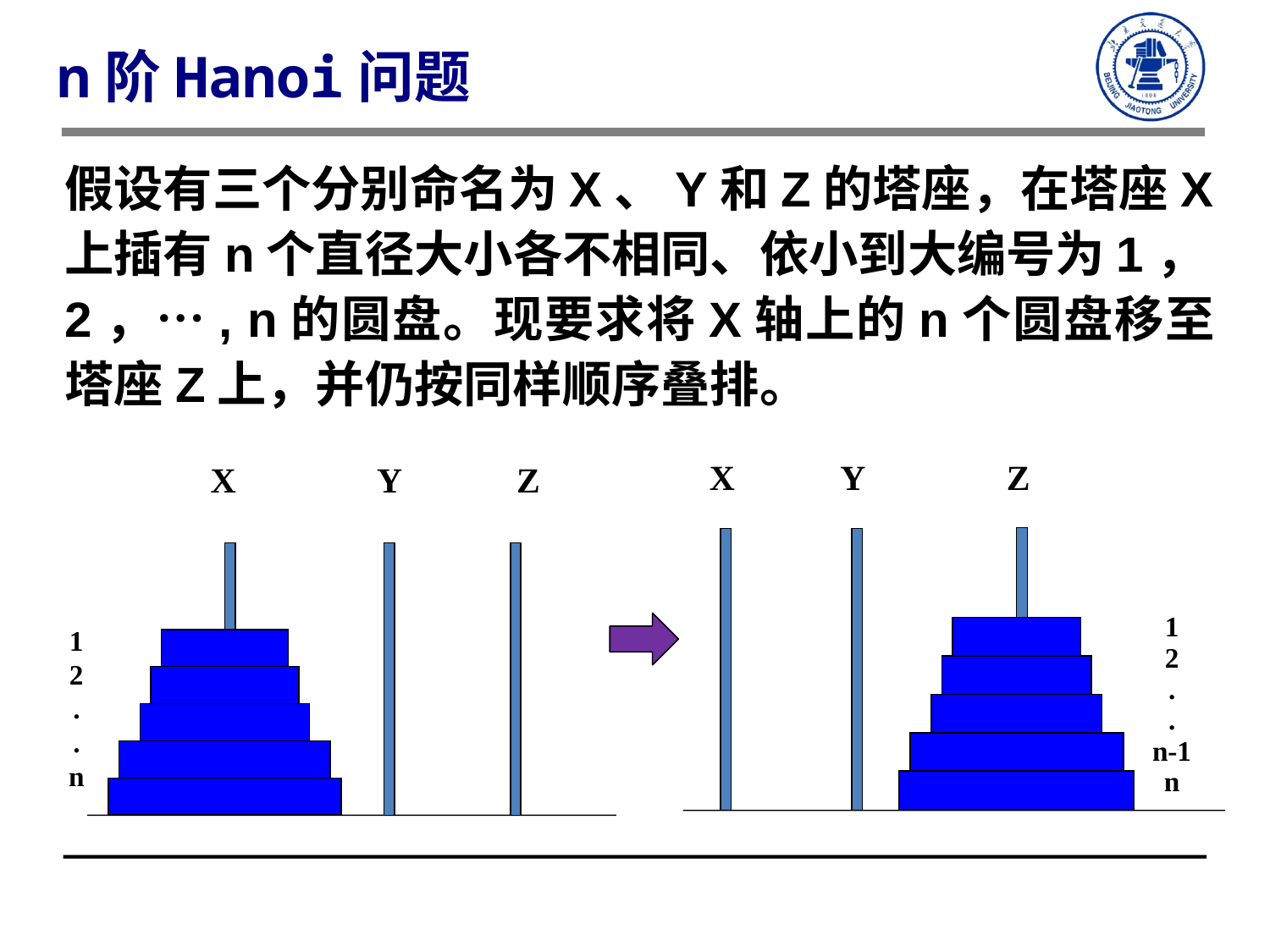

n阶Hanoi问题
假设有三个分别命名为X、Y和Z的塔座，在塔座X上插有n个直径大小各不相同、依小到大编号为1，2，…, n的圆盘。现要求将X轴上的n个圆盘移至塔座Z上，并仍按同样顺序叠排。

X            Y                Z

1
2
.
.
n-1
n

X                Y             Z

12. .n